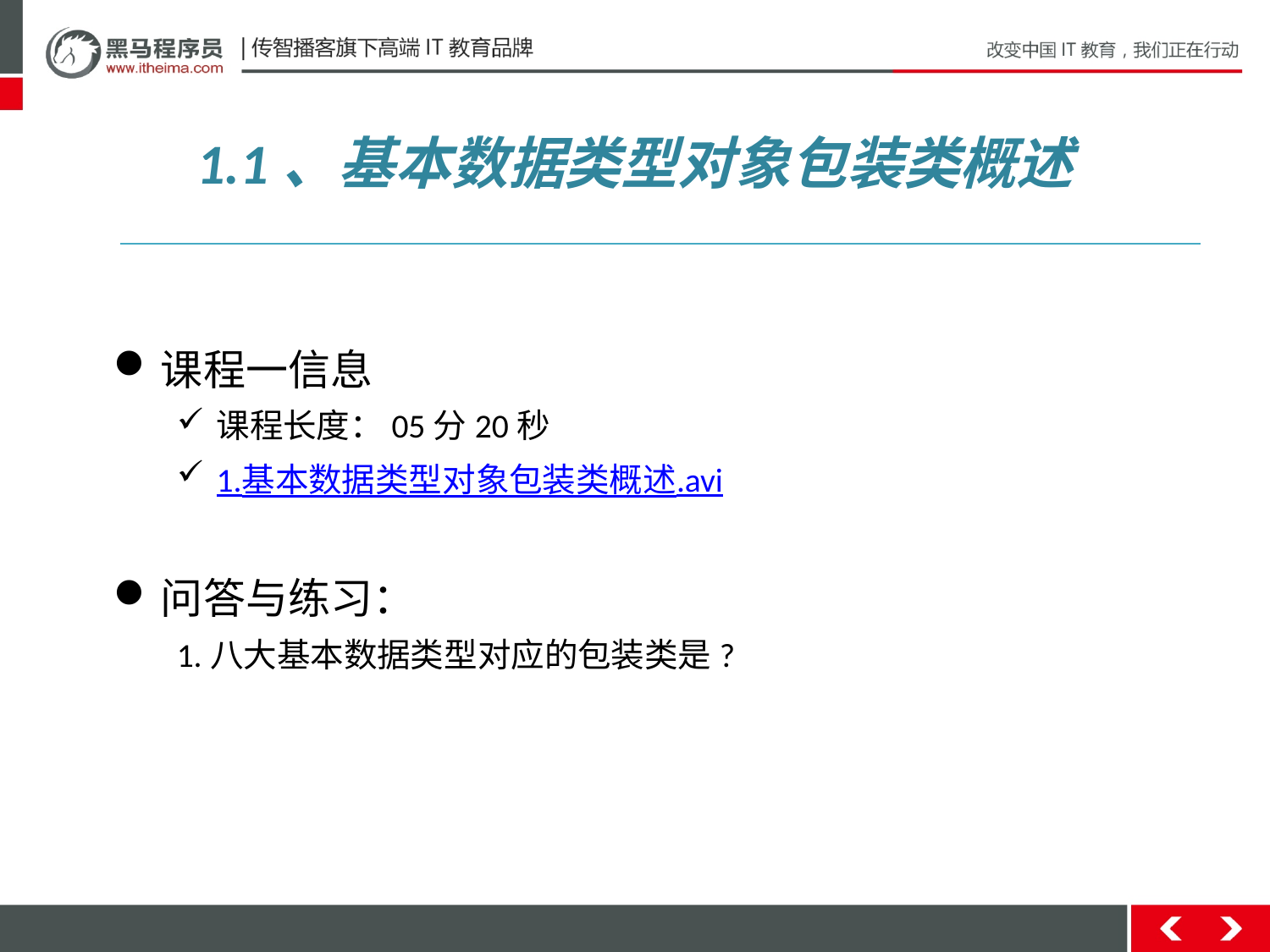

1.1、基本数据类型对象包装类概述

课程一信息
课程长度：05分20秒
1.基本数据类型对象包装类概述.avi

问答与练习：
1.八大基本数据类型对应的包装类是?